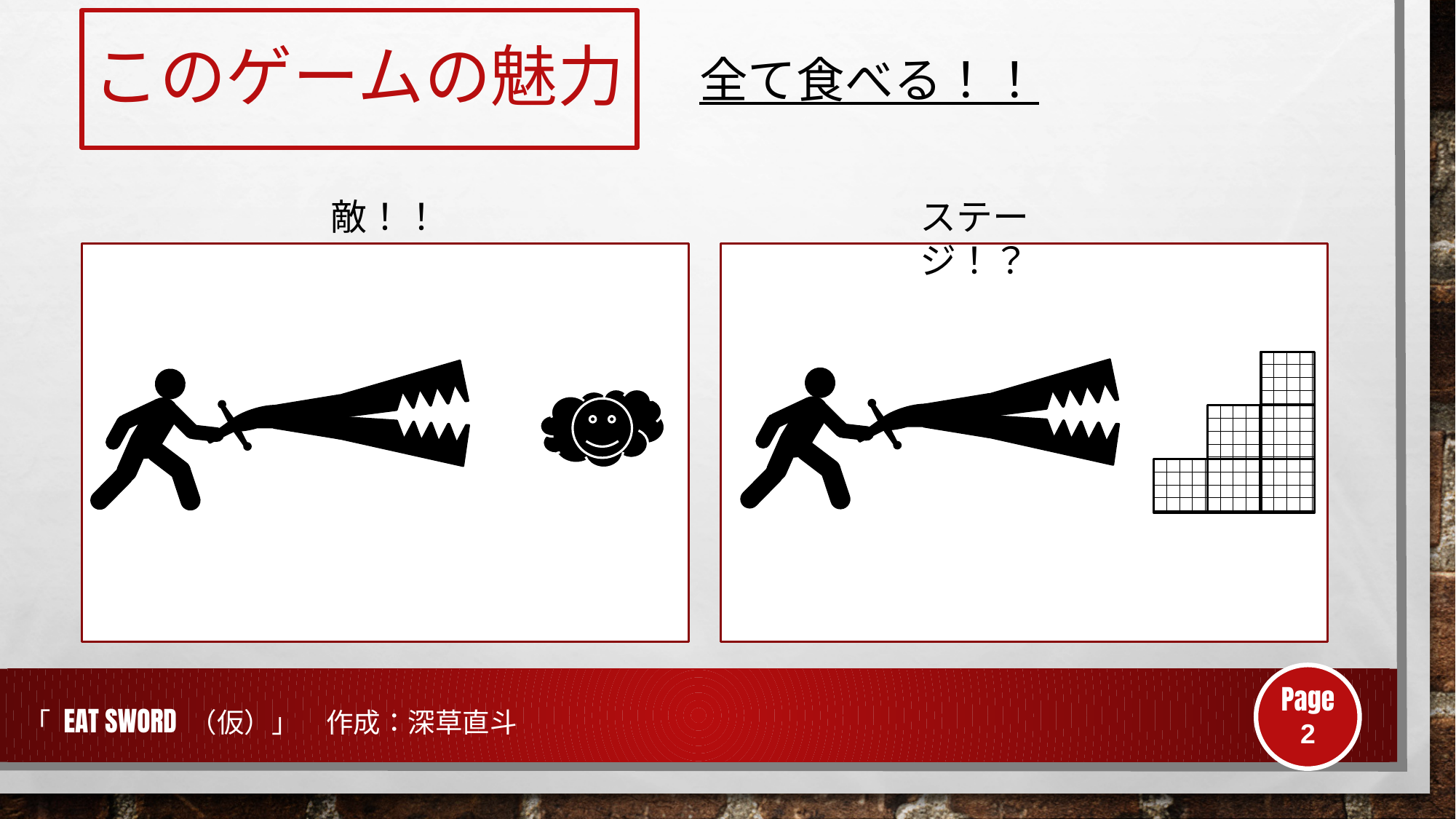

このゲームの魅力
全て食べる！！
敵！！

ステージ！？

Page
2
「 EAT SWORD （仮）」　作成：深草直斗